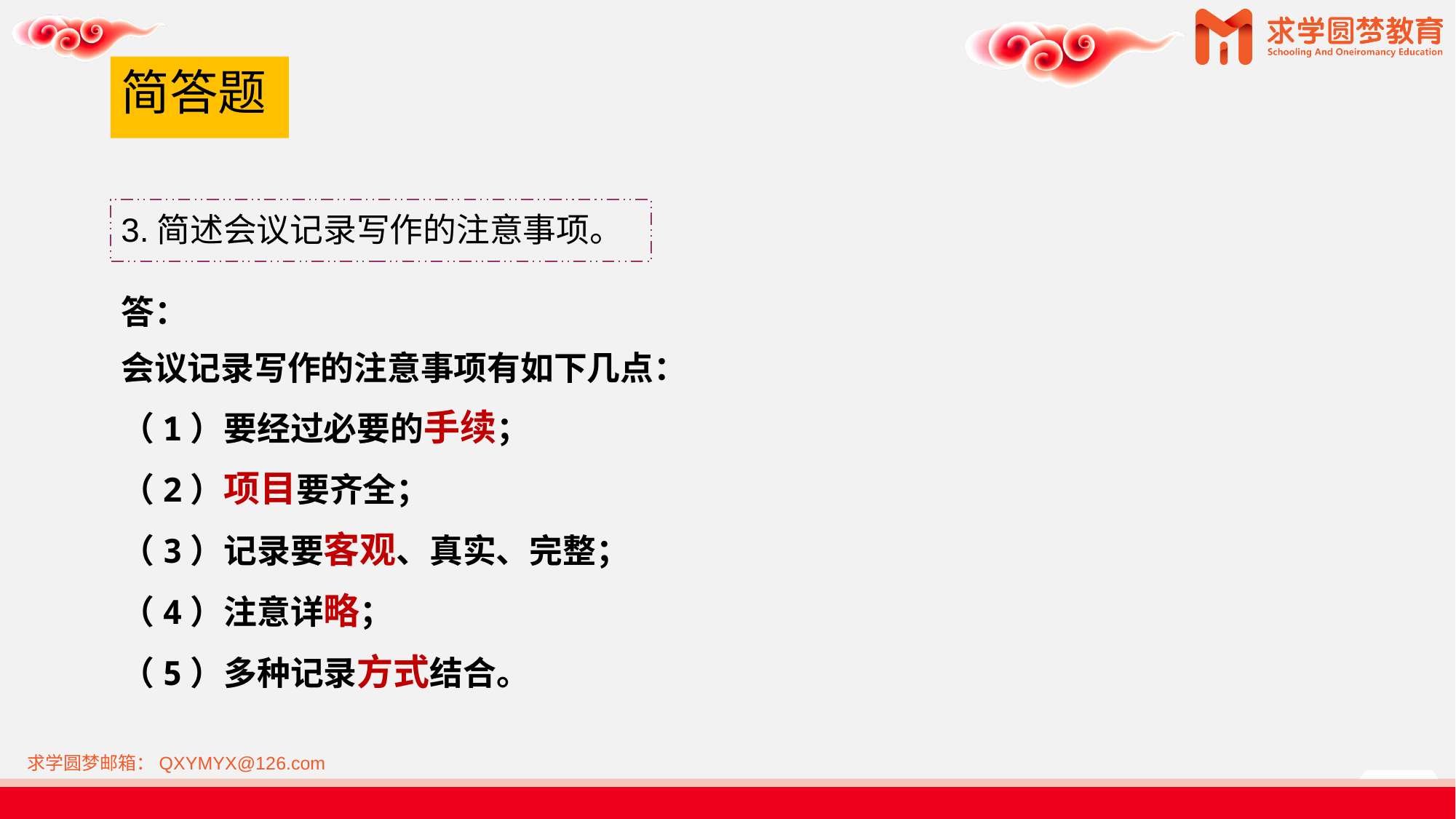

# 简答题
3.简述会议记录写作的注意事项。

答：
会议记录写作的注意事项有如下几点：
（1）要经过必要的手续；
（2）项目要齐全；
（3）记录要客观、真实、完整；
（4）注意详略；
（5）多种记录方式结合。